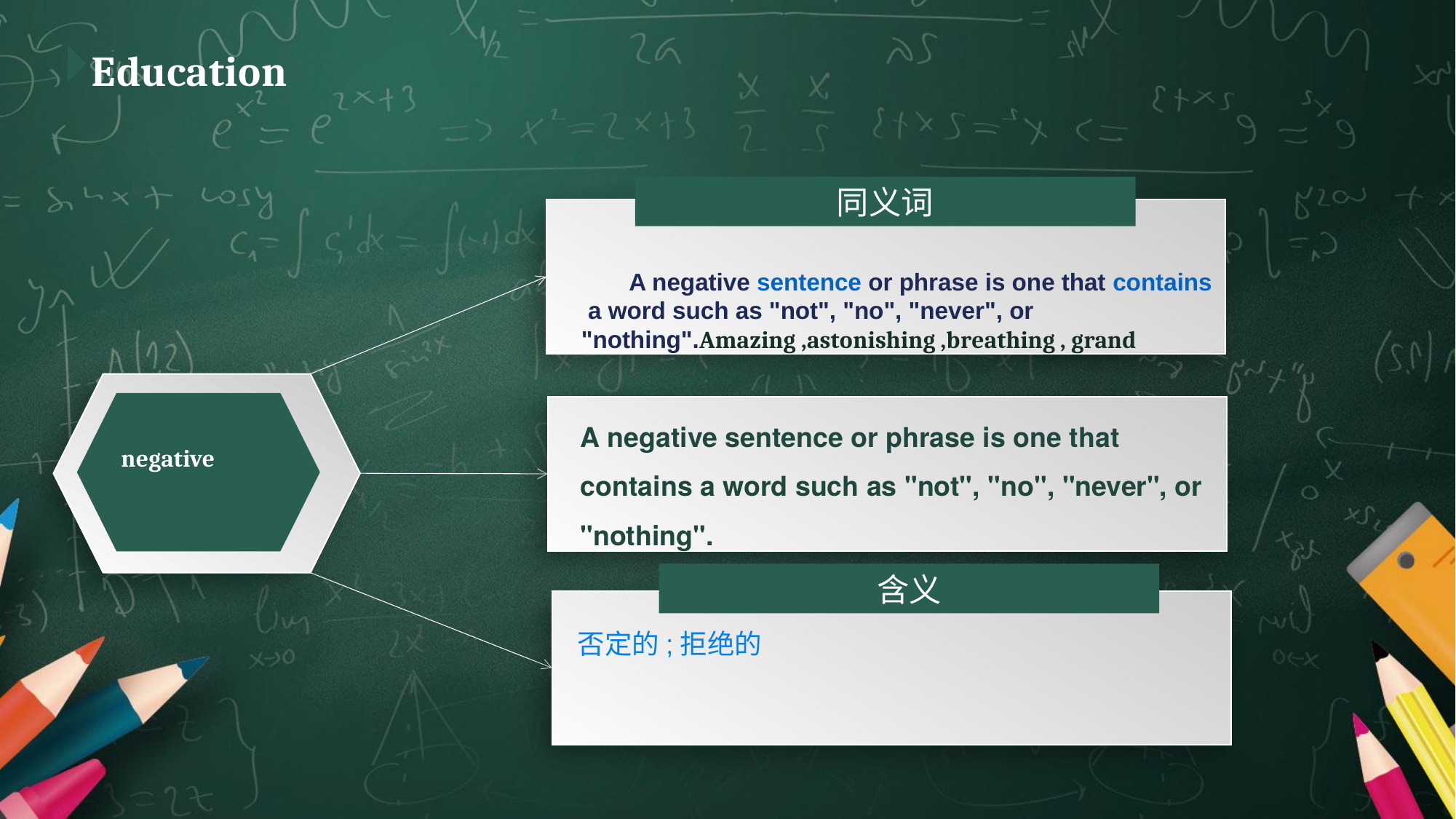

Education

同义词

         A negative sentence or phrase is one that contains a word such as "not", "no", "never", or "nothing".Amazing ,astonishing ,breathing , grand

negative

A negative sentence or phrase is one that contains a word such as "not", "no", "never", or "nothing".

含义

否定的;拒绝的